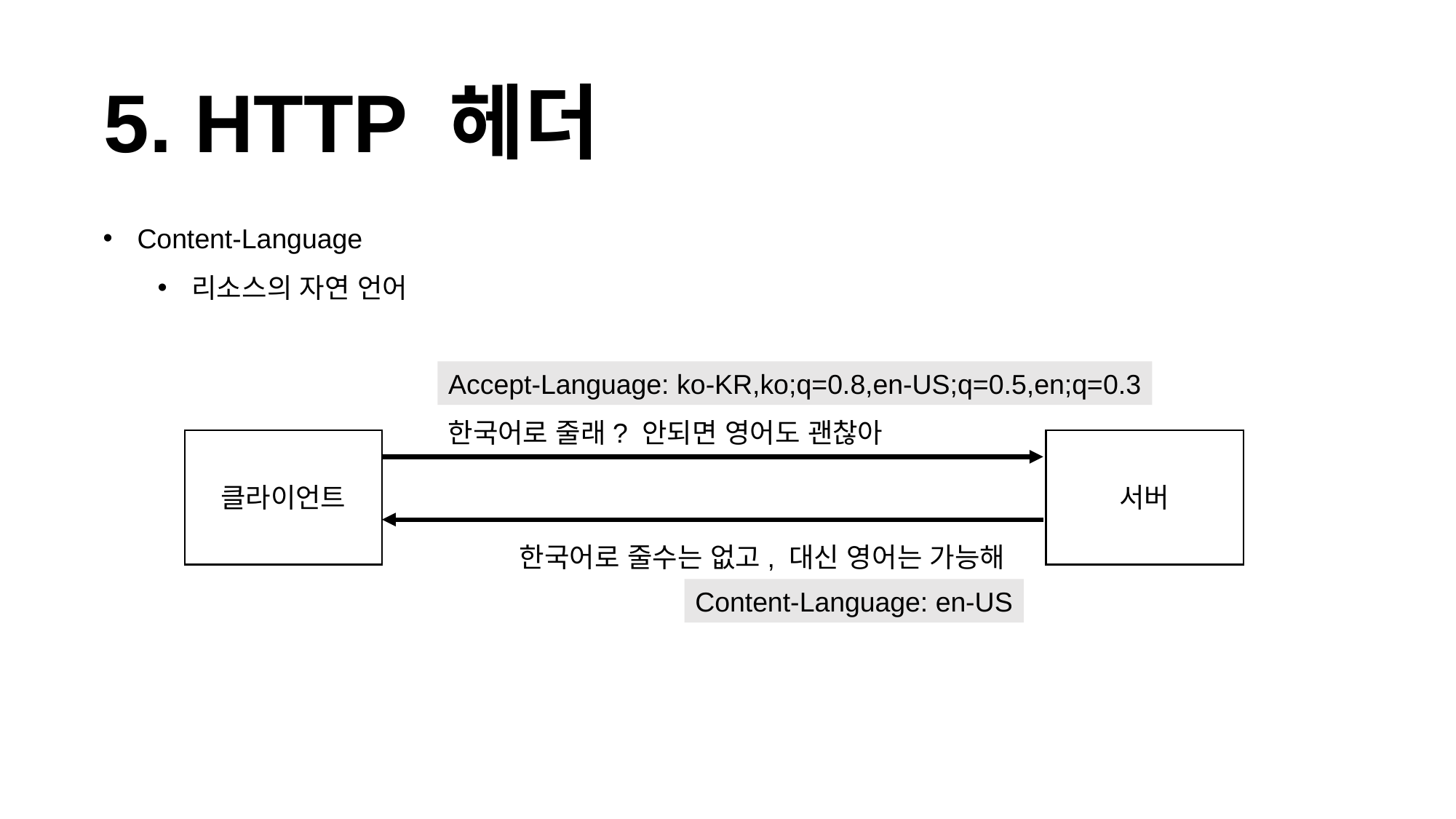

5. HTTP 헤더
Content-Language
리소스의 자연 언어
Accept-Language: ko-KR,ko;q=0.8,en-US;q=0.5,en;q=0.3
한국어로 줄래? 안되면 영어도 괜찮아

클라이언트

서버
한국어로 줄수는 없고, 대신 영어는 가능해
Content-Language: en-US